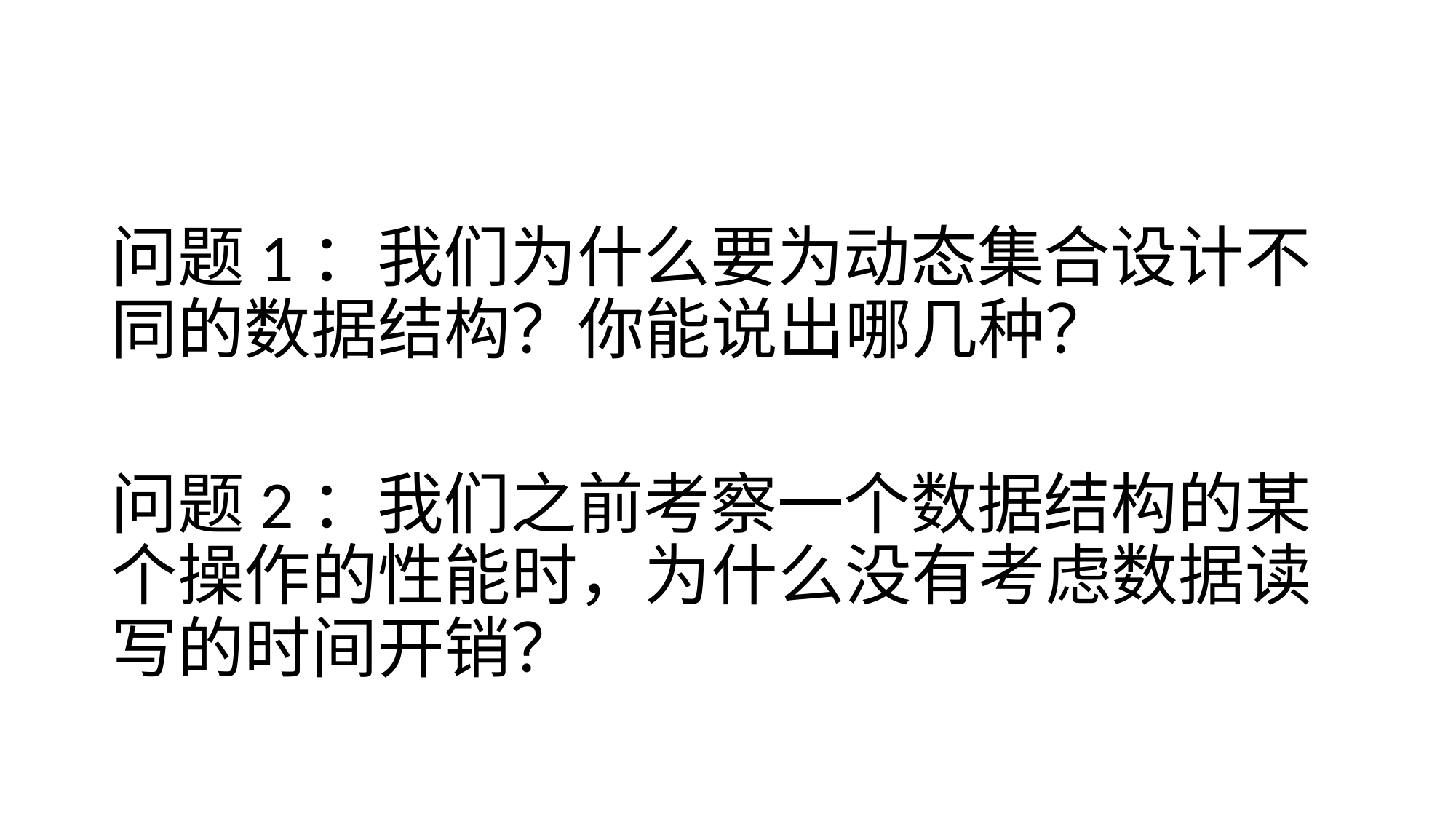

#
问题1：我们为什么要为动态集合设计不同的数据结构？你能说出哪几种？

问题2：我们之前考察一个数据结构的某个操作的性能时，为什么没有考虑数据读写的时间开销？